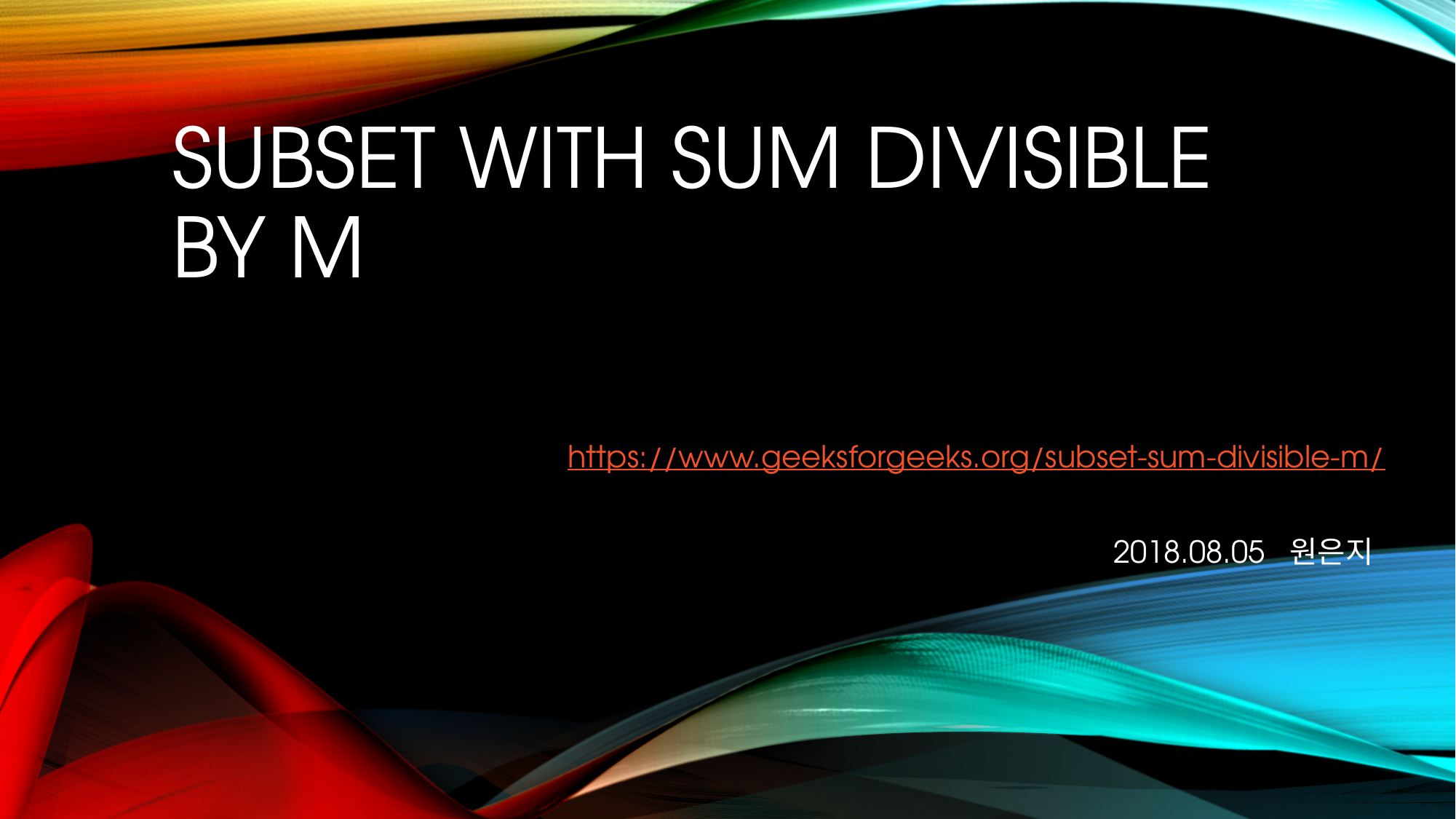

# Subset with sum divisible by m
https://www.geeksforgeeks.org/subset-sum-divisible-m/

					2018.08.05  원은지